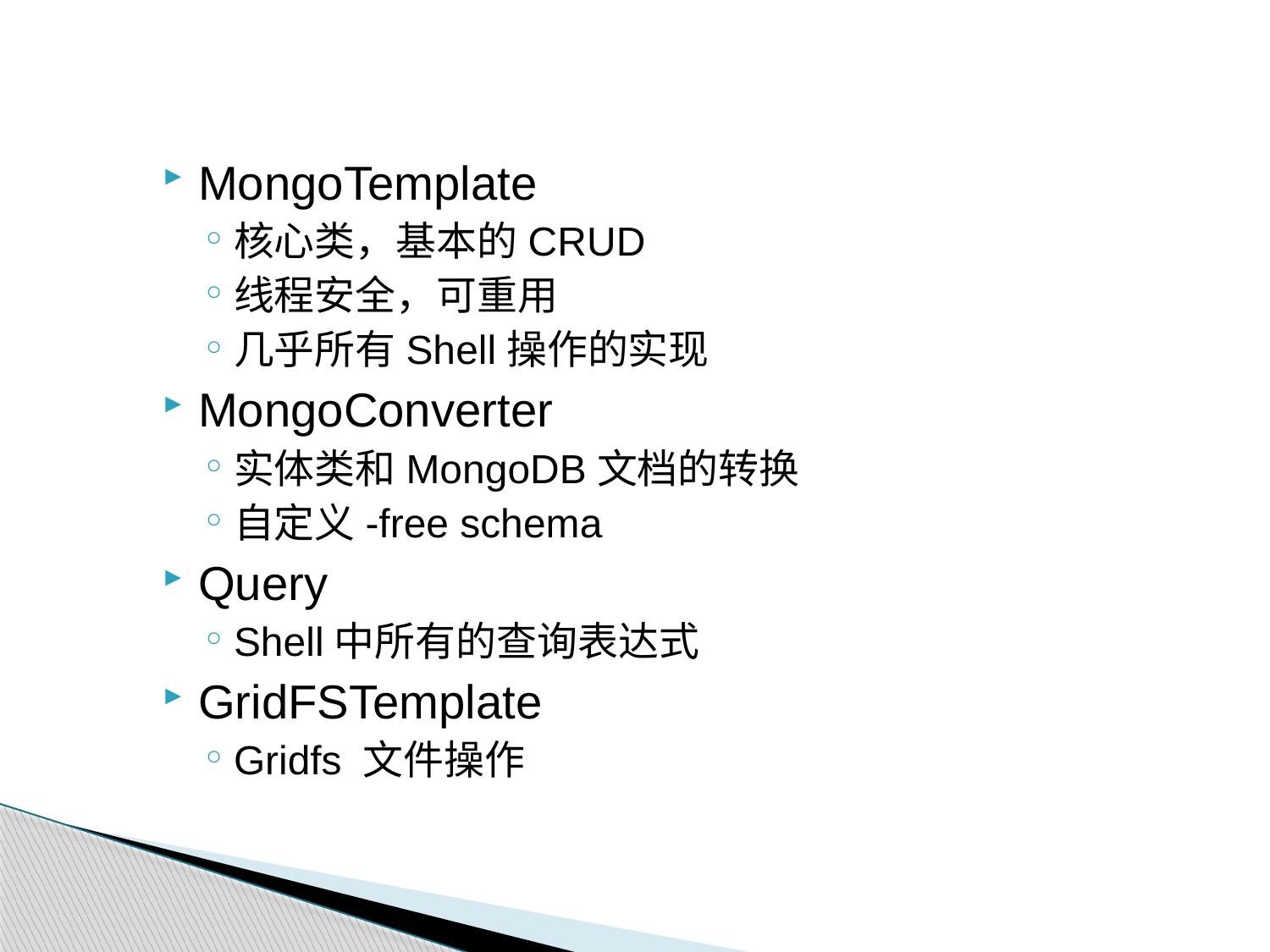

MongoTemplate
核心类，基本的CRUD
线程安全，可重用
几乎所有Shell操作的实现
MongoConverter
实体类和MongoDB文档的转换
自定义-free schema
Query
Shell中所有的查询表达式
GridFSTemplate
Gridfs 文件操作